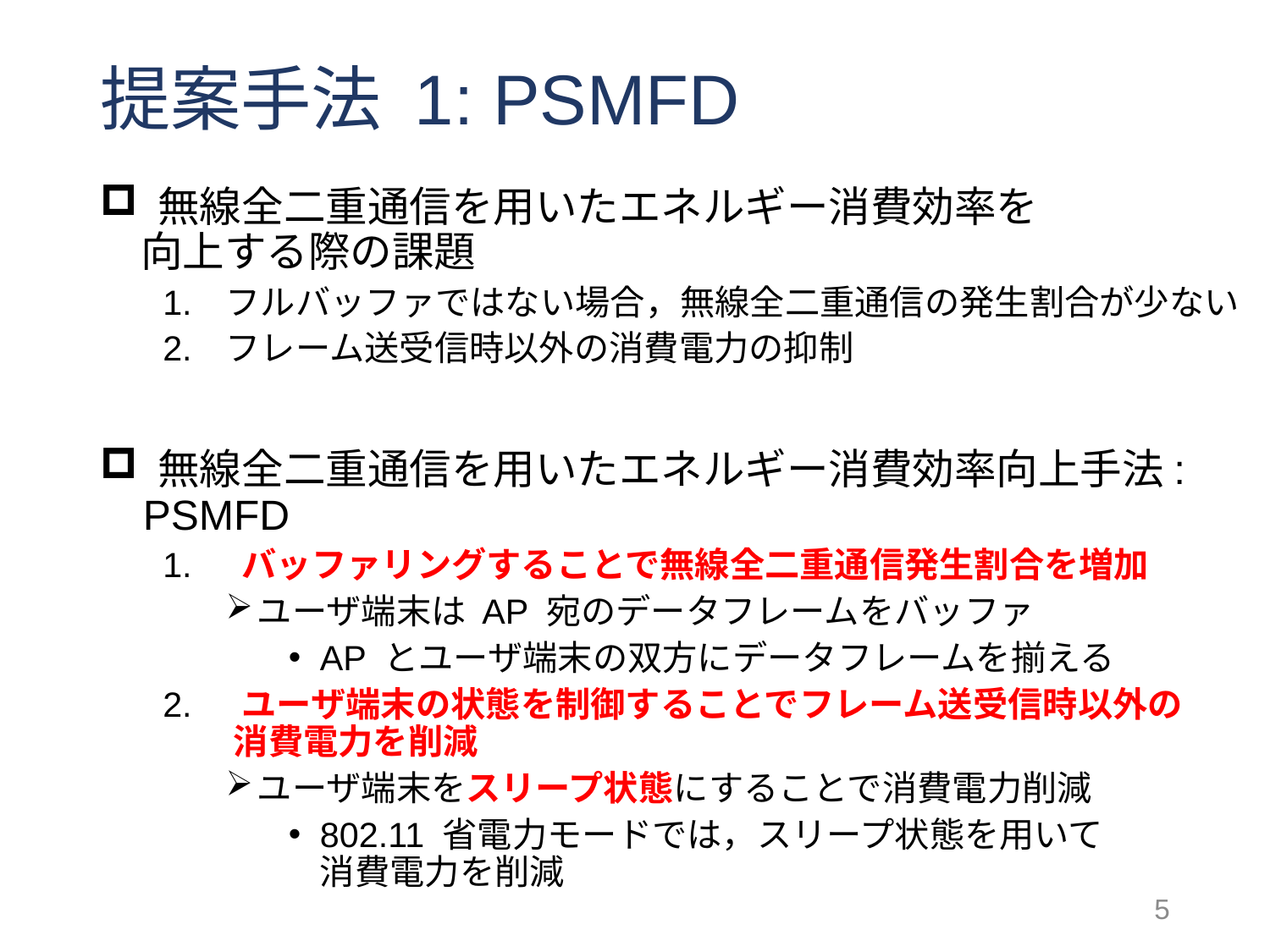

# 提案手法 1: PSMFD
 無線全二重通信を用いたエネルギー消費効率を
 向上する際の課題
フルバッファではない場合，無線全二重通信の発生割合が少ない
フレーム送受信時以外の消費電力の抑制

 無線全二重通信を用いたエネルギー消費効率向上手法:
 PSMFD
 バッファリングすることで無線全二重通信発生割合を増加
ユーザ端末は AP 宛のデータフレームをバッファ
AP とユーザ端末の双方にデータフレームを揃える
 ユーザ端末の状態を制御することでフレーム送受信時以外の
 消費電力を削減
ユーザ端末をスリープ状態にすることで消費電力削減
802.11 省電力モードでは，スリープ状態を用いて
消費電力を削減
5